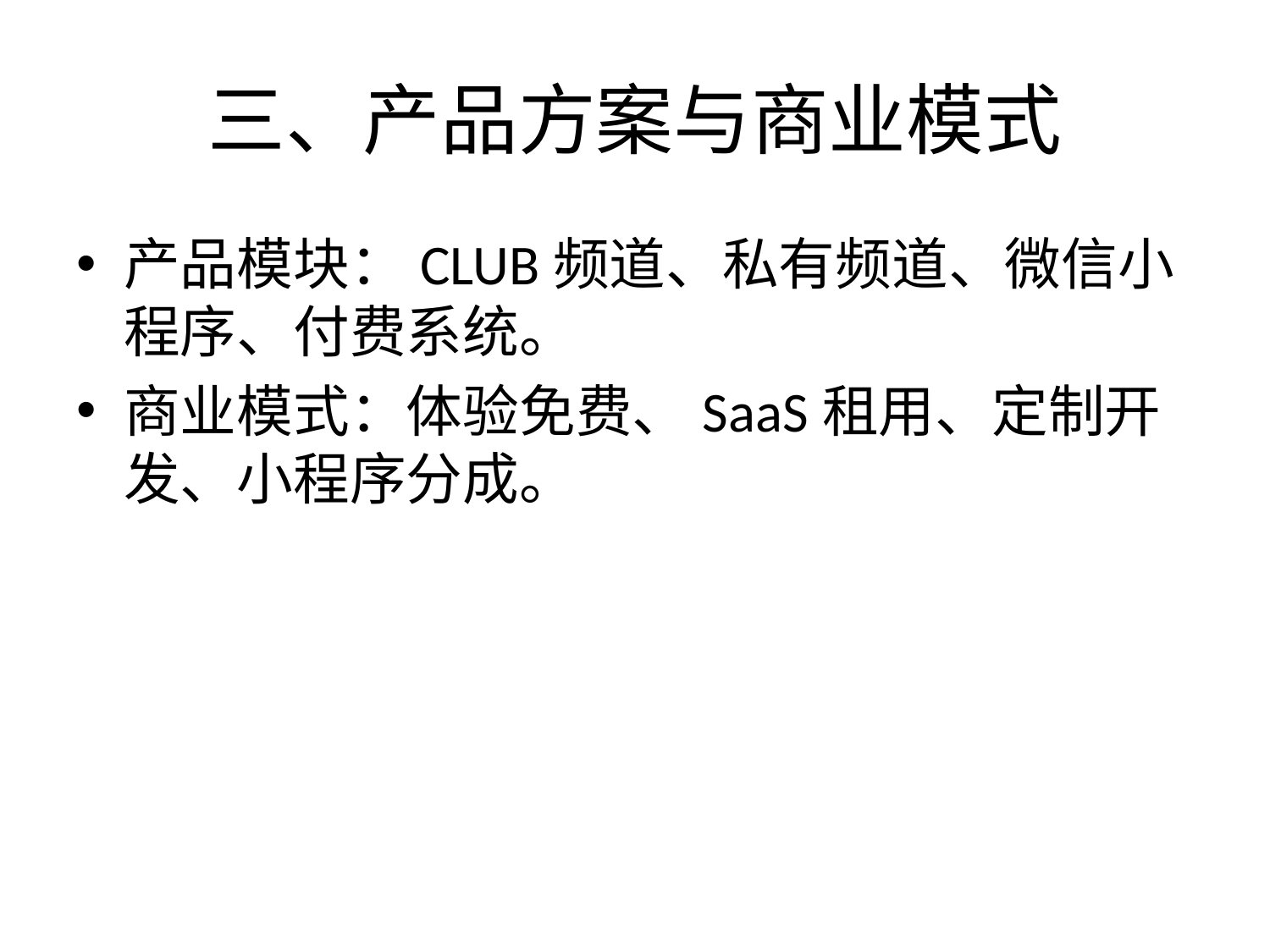

# 三、产品方案与商业模式
产品模块：CLUB频道、私有频道、微信小程序、付费系统。
商业模式：体验免费、SaaS租用、定制开发、小程序分成。